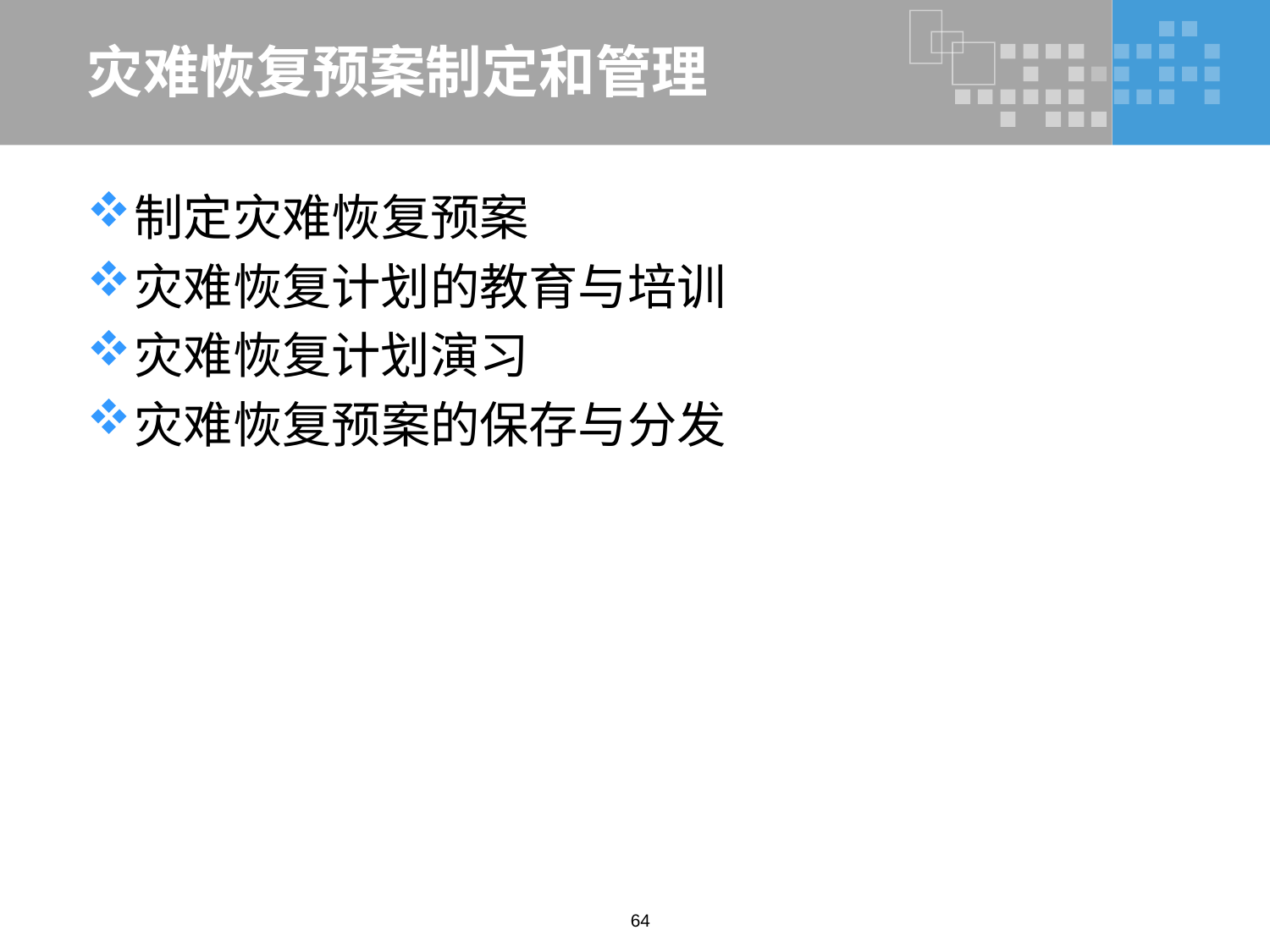

# 灾难恢复预案制定和管理
制定灾难恢复预案
灾难恢复计划的教育与培训
灾难恢复计划演习
灾难恢复预案的保存与分发
64